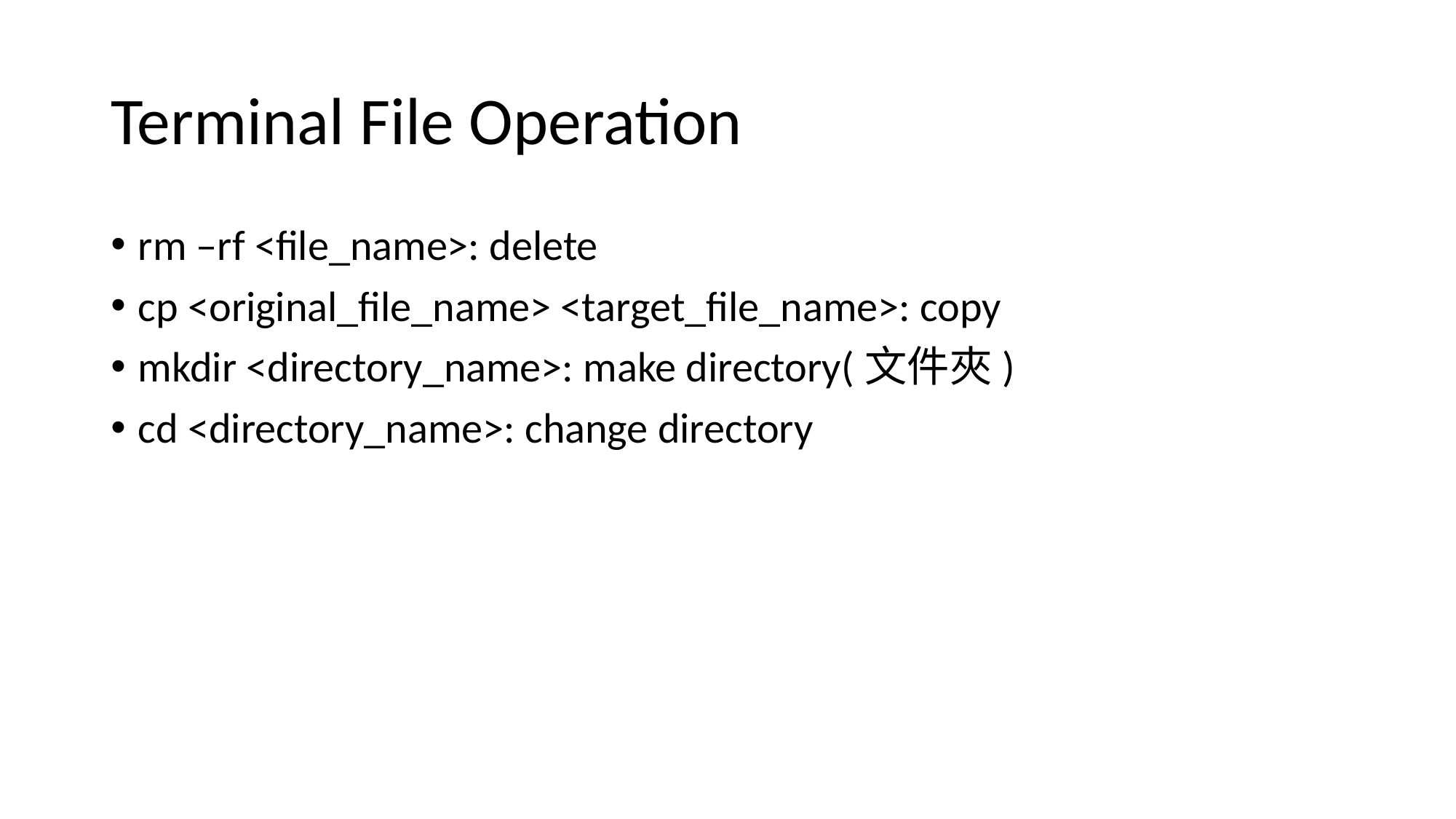

# Terminal File Operation
rm –rf <file_name>: delete
cp <original_file_name> <target_file_name>: copy
mkdir <directory_name>: make directory(文件夾)
cd <directory_name>: change directory